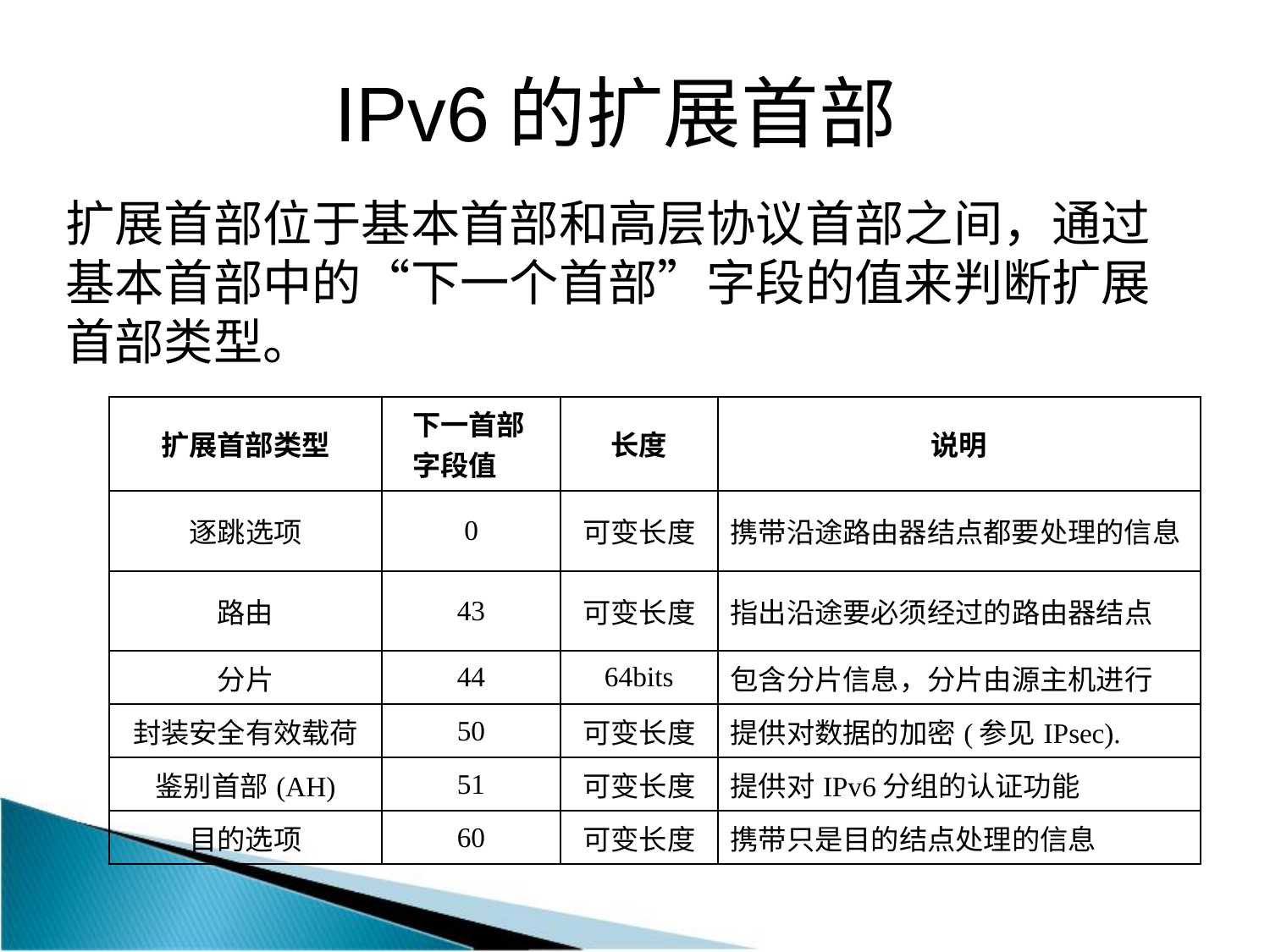

# IPv6的扩展首部
扩展首部位于基本首部和高层协议首部之间，通过基本首部中的“下一个首部”字段的值来判断扩展首部类型。

| 扩展首部类型 | 下一首部 字段值 | 长度 | 说明 |
| --- | --- | --- | --- |
| 逐跳选项 | 0 | 可变长度 | 携带沿途路由器结点都要处理的信息 |
| 路由 | 43 | 可变长度 | 指出沿途要必须经过的路由器结点 |
| 分片 | 44 | 64bits | 包含分片信息，分片由源主机进行 |
| 封装安全有效载荷 | 50 | 可变长度 | 提供对数据的加密(参见IPsec). |
| 鉴别首部(AH) | 51 | 可变长度 | 提供对IPv6分组的认证功能 |
| 目的选项 | 60 | 可变长度 | 携带只是目的结点处理的信息 |